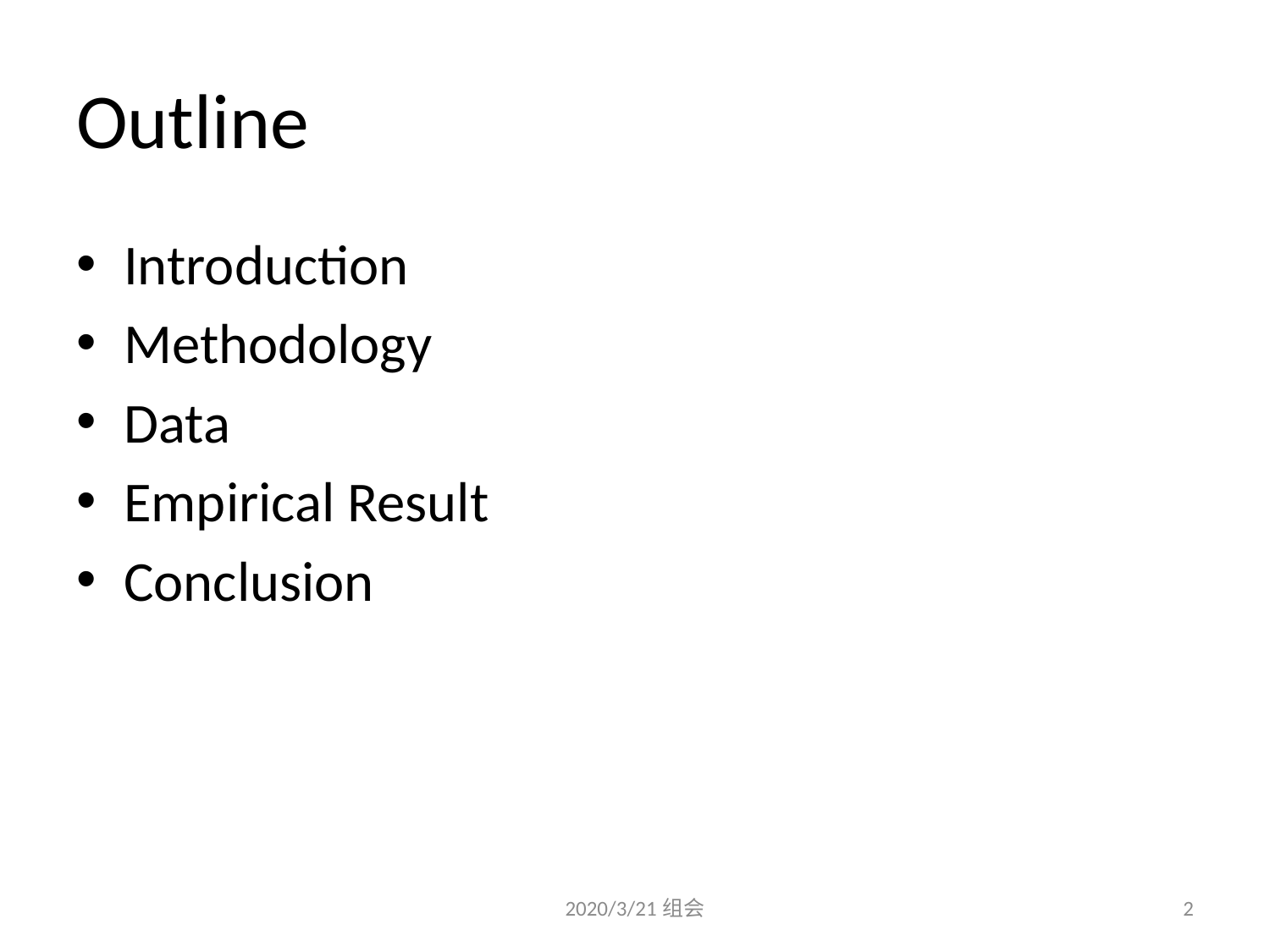

# Outline
Introduction
Methodology
Data
Empirical Result
Conclusion

2020/3/21组会
2